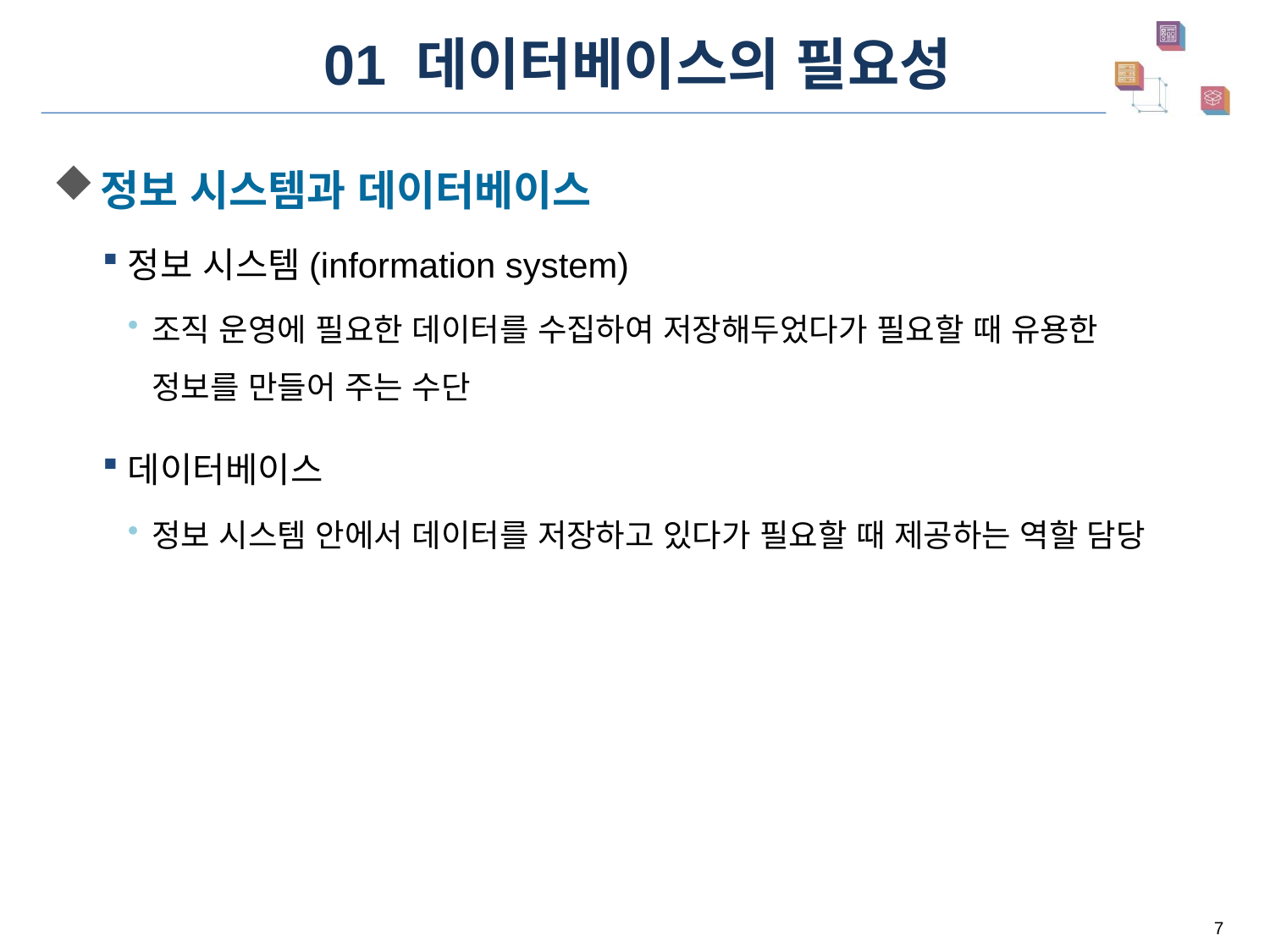

# 01 데이터베이스의 필요성
정보 시스템과 데이터베이스
정보 시스템(information system)
조직 운영에 필요한 데이터를 수집하여 저장해두었다가 필요할 때 유용한
정보를 만들어 주는 수단
데이터베이스
정보 시스템 안에서 데이터를 저장하고 있다가 필요할 때 제공하는 역할 담당